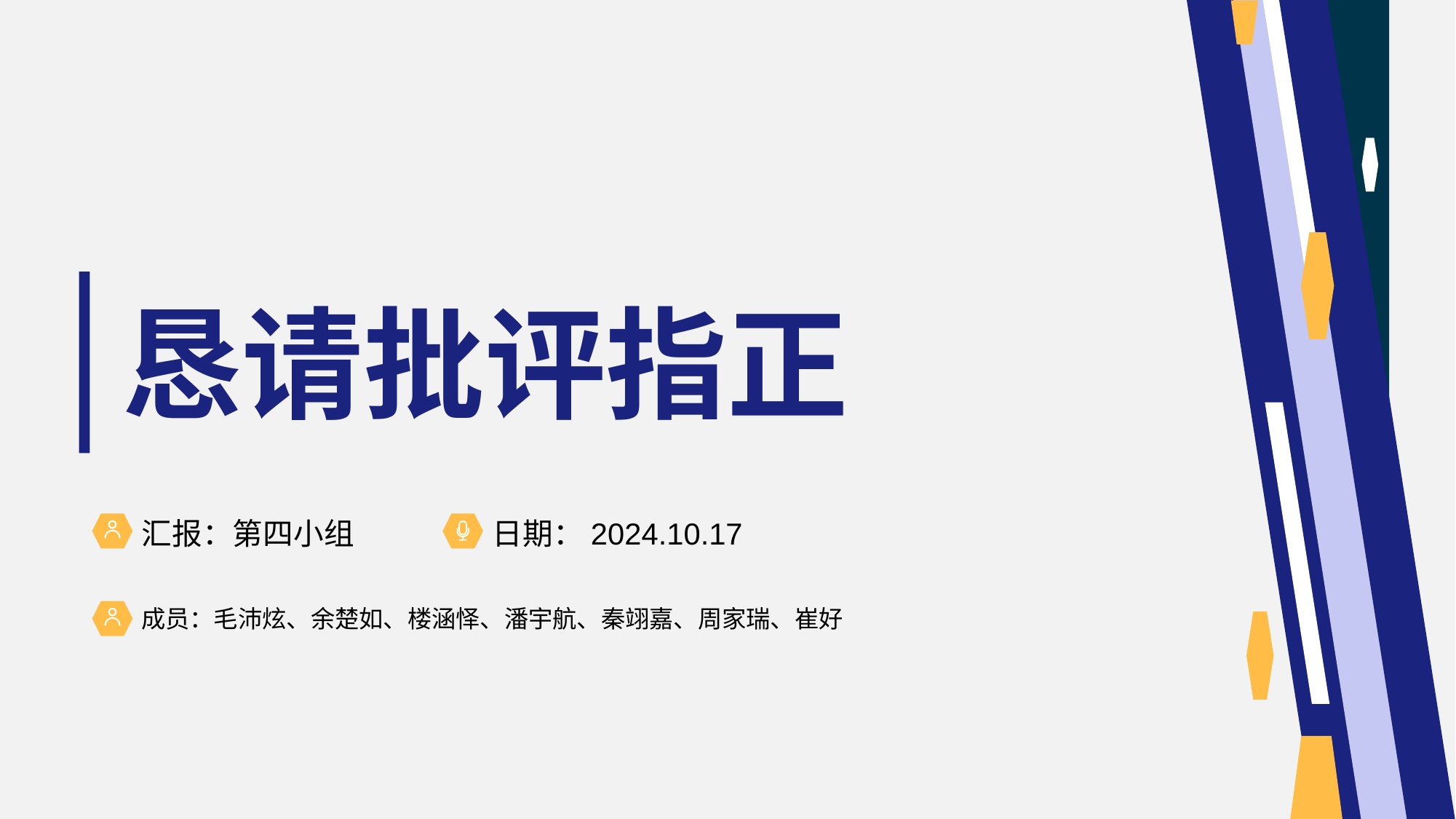

恳请批评指正
日期：2024.10.17

汇报：第四小组

成员：毛沛炫、余楚如、楼涵怿、潘宇航、秦翊嘉、周家瑞、崔好